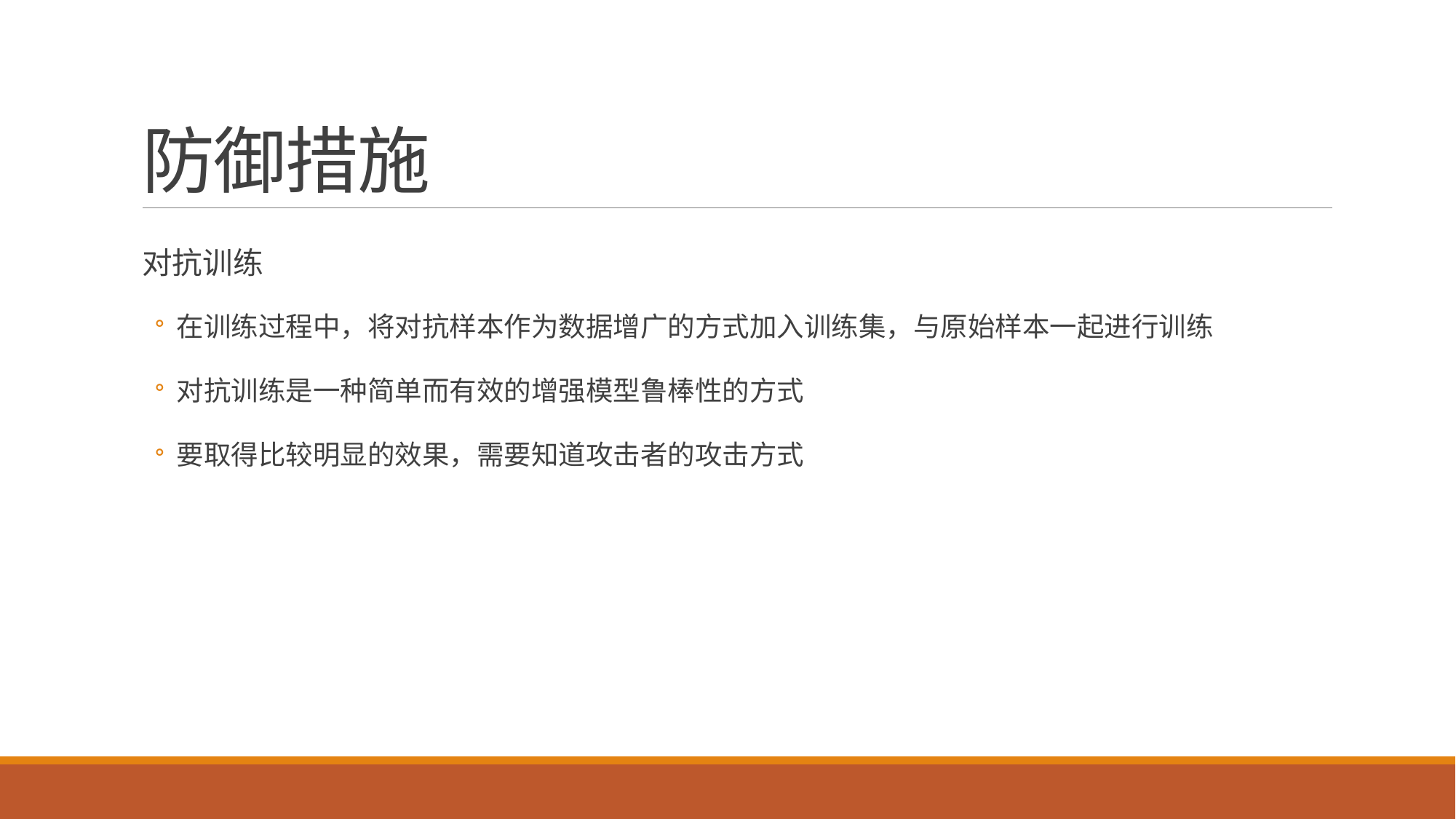

# 防御措施
对抗训练
在训练过程中，将对抗样本作为数据增广的方式加入训练集，与原始样本一起进行训练
对抗训练是一种简单而有效的增强模型鲁棒性的方式
要取得比较明显的效果，需要知道攻击者的攻击方式